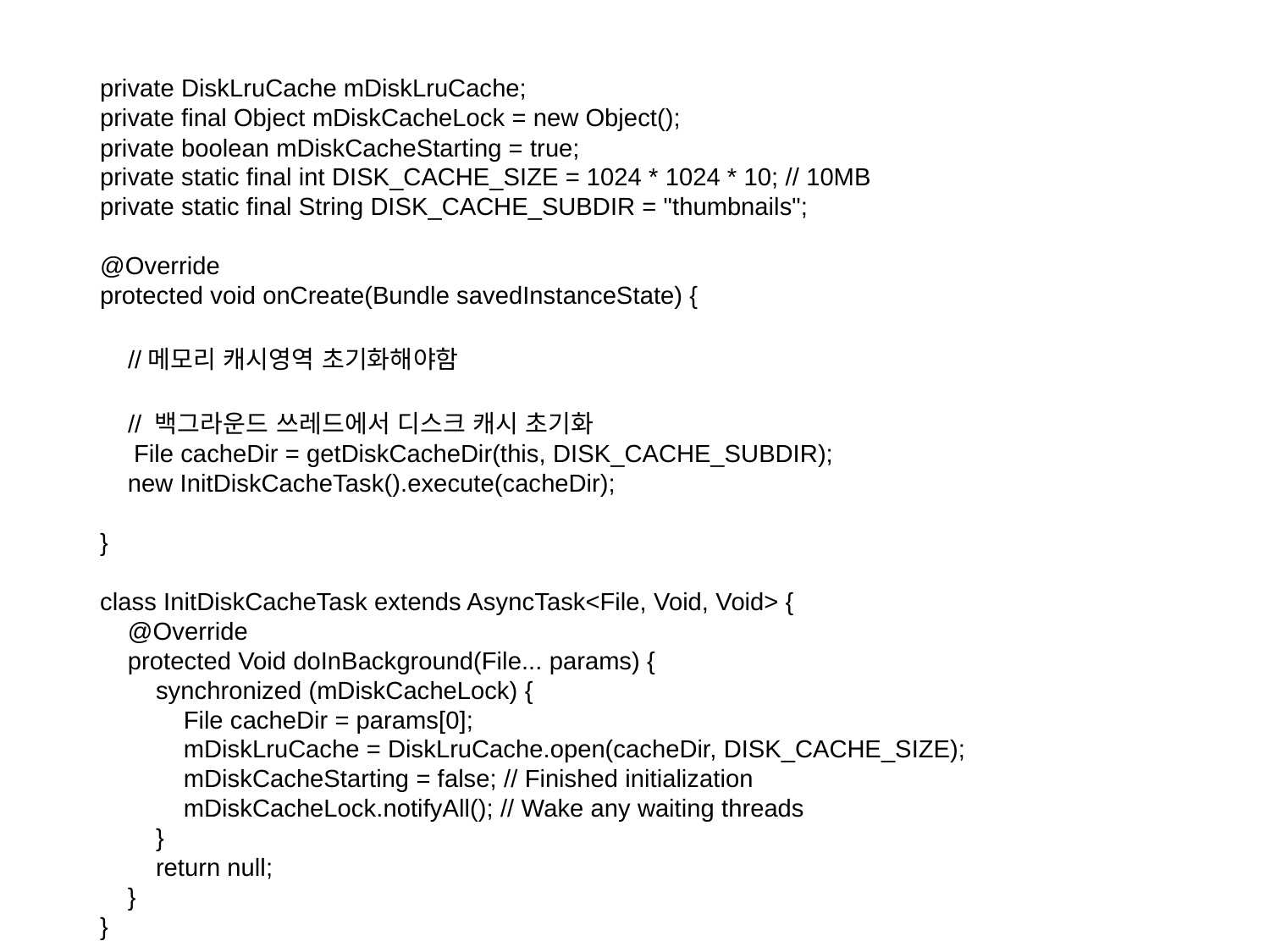

private DiskLruCache mDiskLruCache;
private final Object mDiskCacheLock = new Object();
private boolean mDiskCacheStarting = true;
private static final int DISK_CACHE_SIZE = 1024 * 1024 * 10; // 10MB
private static final String DISK_CACHE_SUBDIR = "thumbnails";
@Override
protected void onCreate(Bundle savedInstanceState) {
    //메모리 캐시영역 초기화해야함
    // 백그라운드 쓰레드에서 디스크 캐시 초기화
    File cacheDir = getDiskCacheDir(this, DISK_CACHE_SUBDIR);
    new InitDiskCacheTask().execute(cacheDir);
   
}
class InitDiskCacheTask extends AsyncTask<File, Void, Void> {
    @Override
    protected Void doInBackground(File... params) {
        synchronized (mDiskCacheLock) {
            File cacheDir = params[0];
            mDiskLruCache = DiskLruCache.open(cacheDir, DISK_CACHE_SIZE);
            mDiskCacheStarting = false; // Finished initialization
            mDiskCacheLock.notifyAll(); // Wake any waiting threads
        }
        return null;
    }
}
class BitmapWorkerTask extends AsyncTask<Integer, Void, Bitmap> {
   
    @Override
    protected Bitmap doInBackground(Integer... params) {
        final String imageKey = String.valueOf(params[0]);
        // 백그라운드 쓰레드에서 디스크캐시 여부를 확인
        Bitmap bitmap = getBitmapFromDiskCache(imageKey);
        if (bitmap == null) { 디스크 캐시가 발견되지 않으면, 로딩
            // Process as normal
            final Bitmap bitmap = decodeSampledBitmapFromResource(
                    getResources(), params[0], 100, 100));
        }
        // 로딩된 비트맵을 캐시에 넣는다.
        addBitmapToCache(imageKey, bitmap);
        return bitmap;
    }
   
}
public void addBitmapToCache(String key, Bitmap bitmap) {
    // 메모리 캐시에 넣는다.
    if (getBitmapFromMemCache(key) == null) {
        mMemoryCache.put(key, bitmap);
    }
    // 디스크 캐시에도 넣는다.
    synchronized (mDiskCacheLock) {
        if (mDiskLruCache != null && mDiskLruCache.get(key) == null) {
            mDiskLruCache.put(key, bitmap);
        }
    }
}
public Bitmap getBitmapFromDiskCache(String key) {
    synchronized (mDiskCacheLock) {
        // 백그라운드에서 디스크 캐시가 시작되기전까지 기다림
        while (mDiskCacheStarting) {
            try {
                mDiskCacheLock.wait();
            } catch (InterruptedException e) {}
        }
        if (mDiskLruCache != null) {
            return mDiskLruCache.get(key);
        }
    }
    return null;
}
//캐시 디렉토리를 넣기위한 폴더를 만든다. 먼저 외장메모리에 넣어보고, 안되면 내장메모리에 넣는다.
public static File getDiskCacheDir(Context context, String uniqueName) {
    // 마운트된 스토리지가 있으면, 외장메모리를 이용하고, 아니면 내장메모리를 이용한다.
    final String cachePath =
            Environment.MEDIA_MOUNTED.equals(Environment.getExternalStorageState()) ||
                    !isExternalStorageRemovable() ? getExternalCacheDir(context).getPath() :
                            context.getCacheDir().getPath();
    return new File(cachePath + File.separator + uniqueName);
}